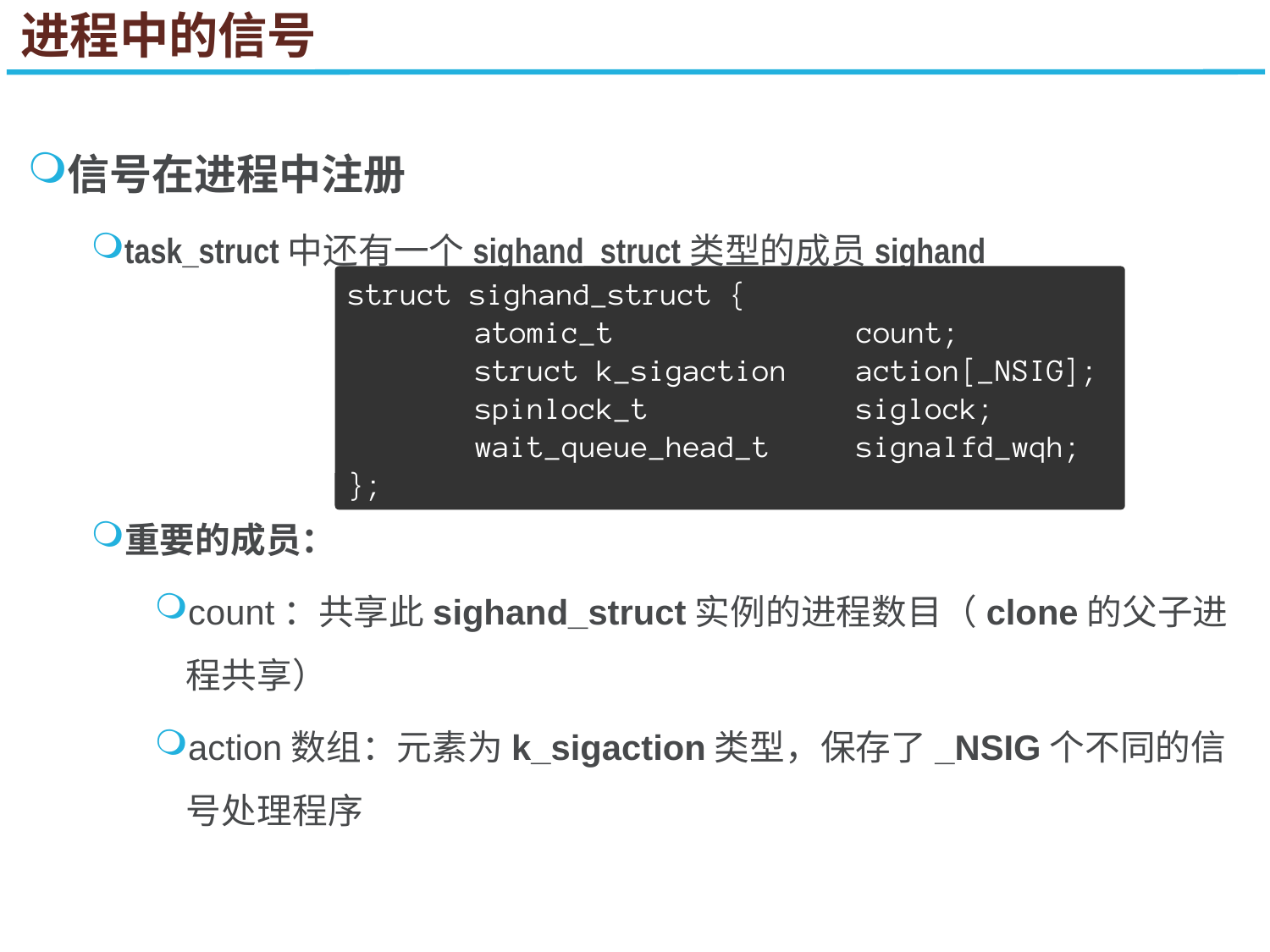

进程中的信号
信号在进程中注册
task_struct中还有一个sighand_struct类型的成员sighand

重要的成员：
count：共享此sighand_struct实例的进程数目（clone的父子进程共享）
action数组：元素为k_sigaction类型，保存了_NSIG个不同的信号处理程序
struct sighand_struct {
	atomic_t		count;
	struct k_sigaction	action[_NSIG];
	spinlock_t		siglock;
	wait_queue_head_t	signalfd_wqh;
};